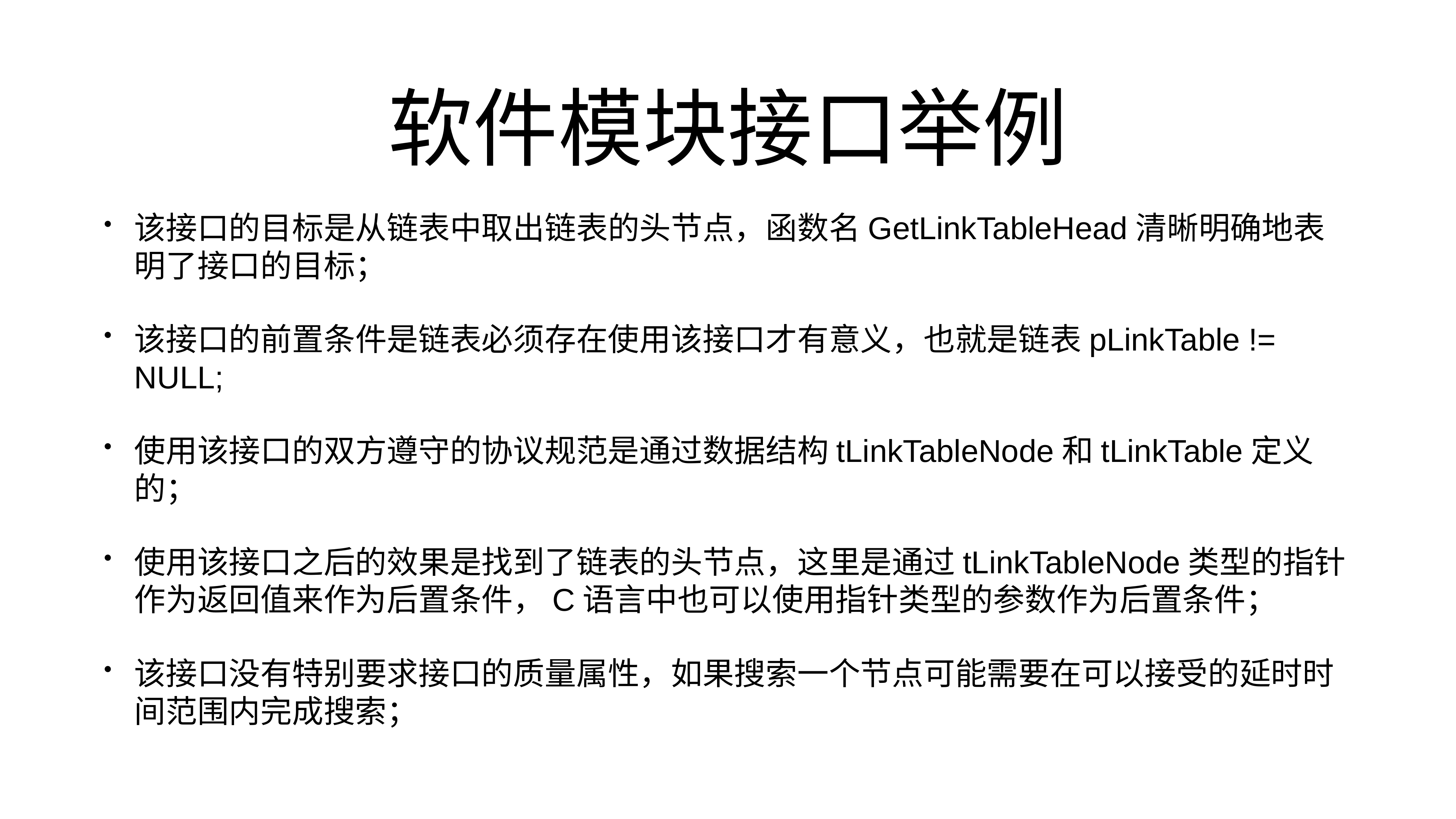

# 软件模块接口举例
该接口的目标是从链表中取出链表的头节点，函数名GetLinkTableHead清晰明确地表明了接口的目标；
该接口的前置条件是链表必须存在使用该接口才有意义，也就是链表pLinkTable != NULL;
使用该接口的双方遵守的协议规范是通过数据结构tLinkTableNode和tLinkTable定义的；
使用该接口之后的效果是找到了链表的头节点，这里是通过tLinkTableNode类型的指针作为返回值来作为后置条件，C语言中也可以使用指针类型的参数作为后置条件；
该接口没有特别要求接口的质量属性，如果搜索一个节点可能需要在可以接受的延时时间范围内完成搜索；